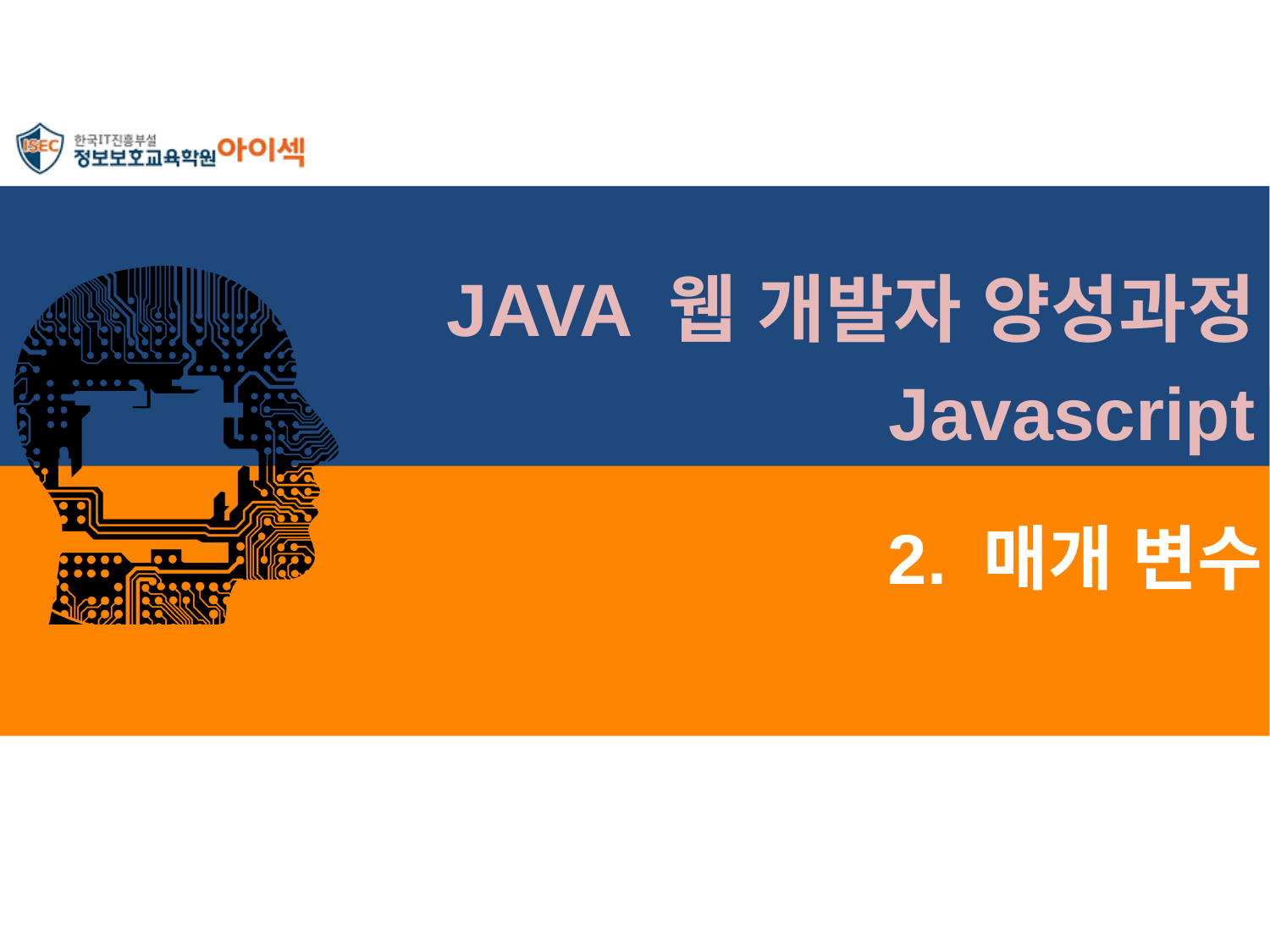

JAVA 웹 개발자 양성과정
Javascript
# 2. 매개 변수